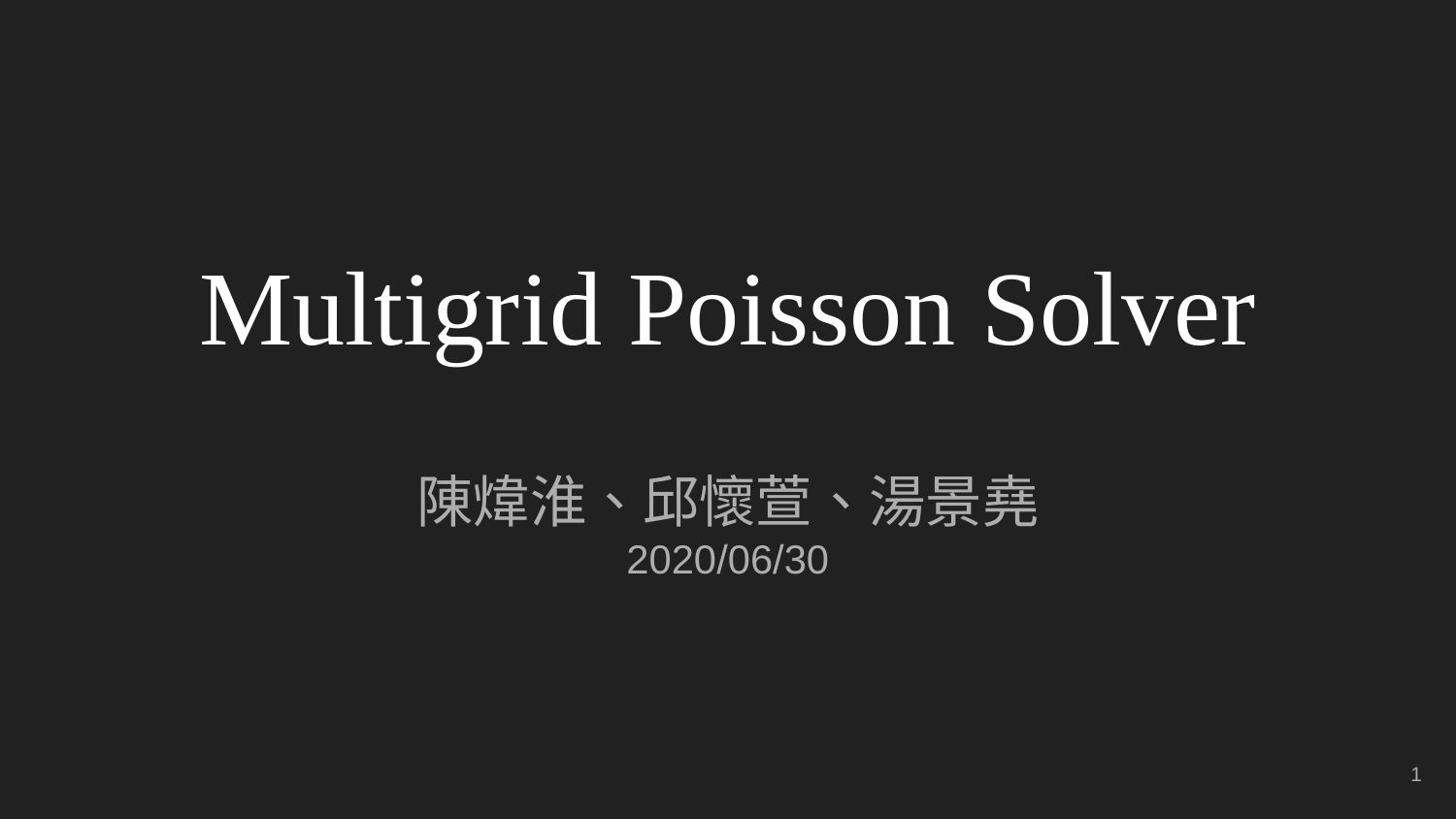

# Multigrid Poisson Solver
陳煒淮、邱懷萱、湯景堯
2020/06/30
1